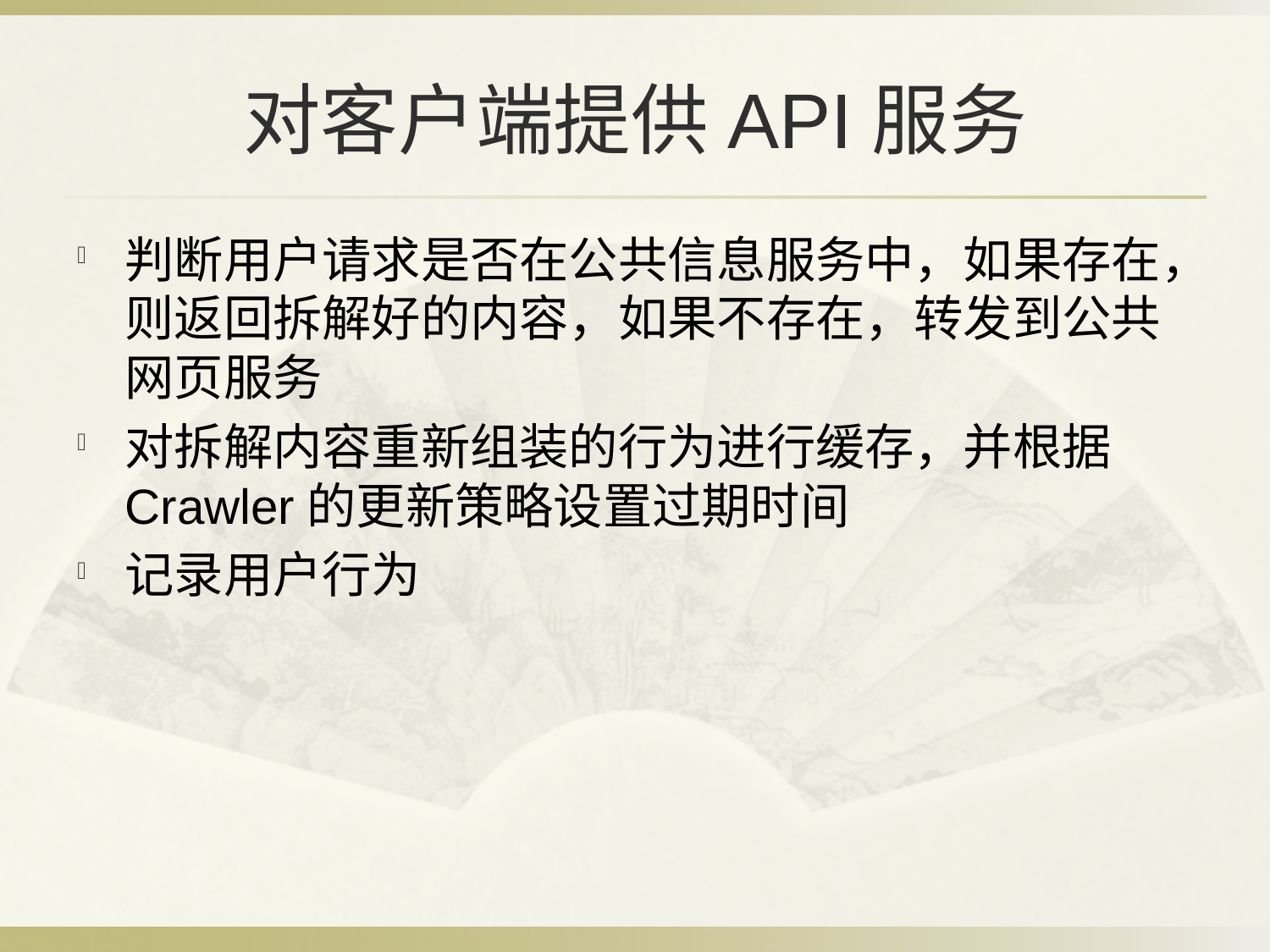

# 对客户端提供API服务
判断用户请求是否在公共信息服务中，如果存在，则返回拆解好的内容，如果不存在，转发到公共网页服务
对拆解内容重新组装的行为进行缓存，并根据Crawler的更新策略设置过期时间
记录用户行为